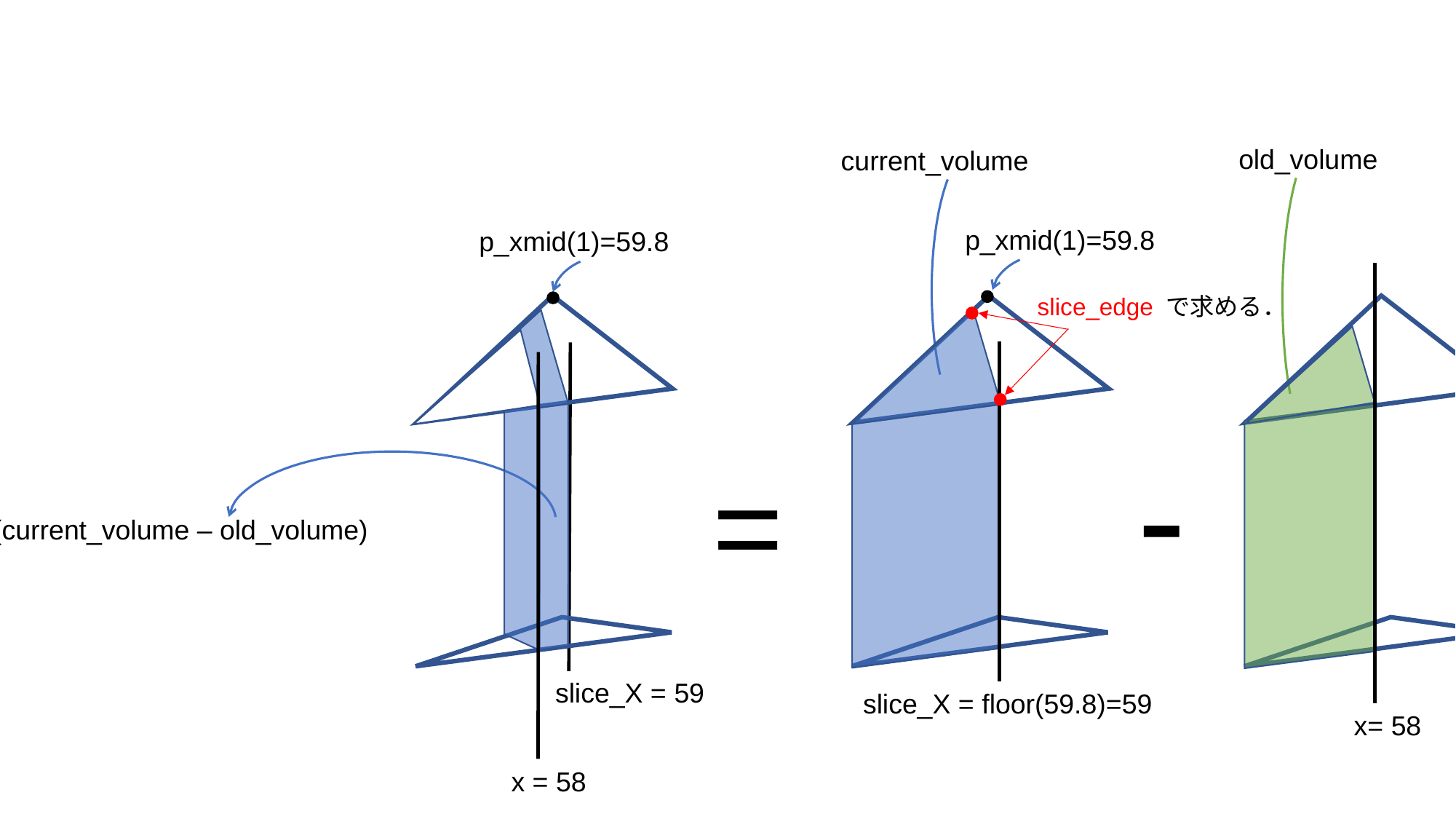

old_volume
current_volume

p_xmid(1)=59.8
p_xmid(1)=59.8

slice_edge で求める．

-
=

volume(58) = volume(58) +  (current_volume – old_volume)

old_volume =current_volume

slice_X = 59
slice_X = floor(59.8)=59
x= 58
x = 58